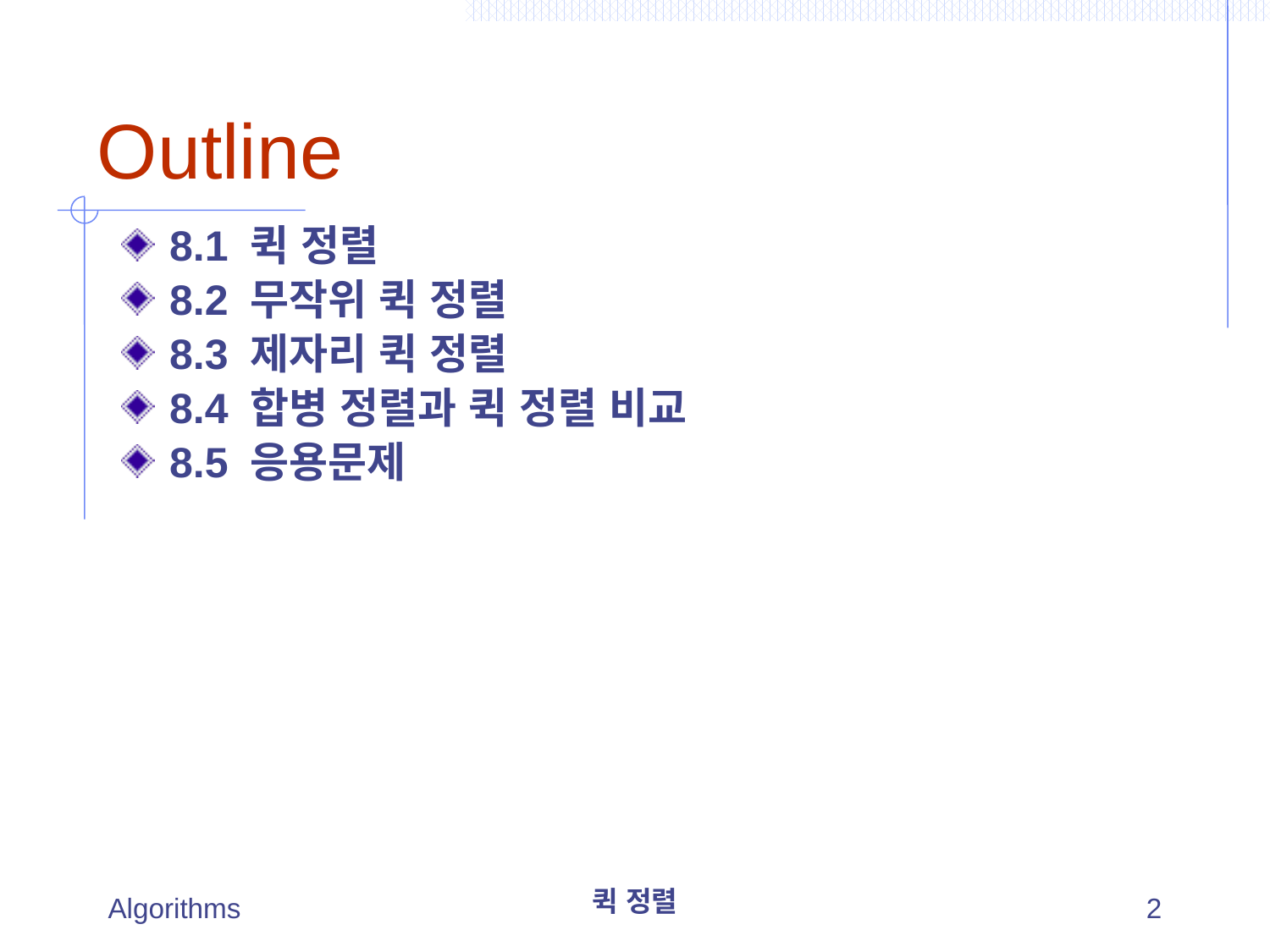

# Outline
8.1 퀵 정렬
8.2 무작위 퀵 정렬
8.3 제자리 퀵 정렬
8.4 합병 정렬과 퀵 정렬 비교
8.5 응용문제
Algorithms
퀵 정렬
2